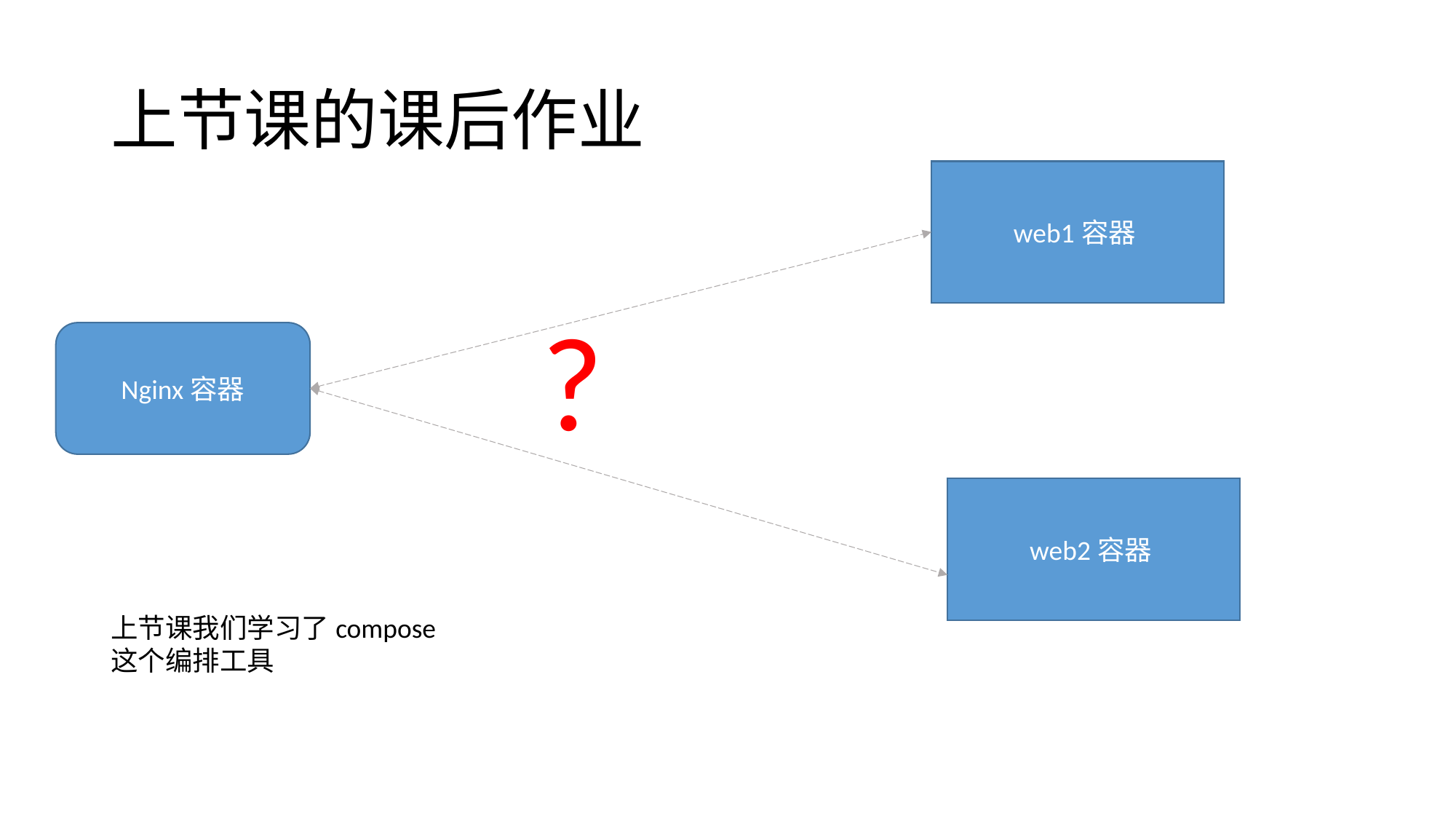

# 上节课的课后作业
web1容器
?
Nginx容器
web2容器
上节课我们学习了compose这个编排工具